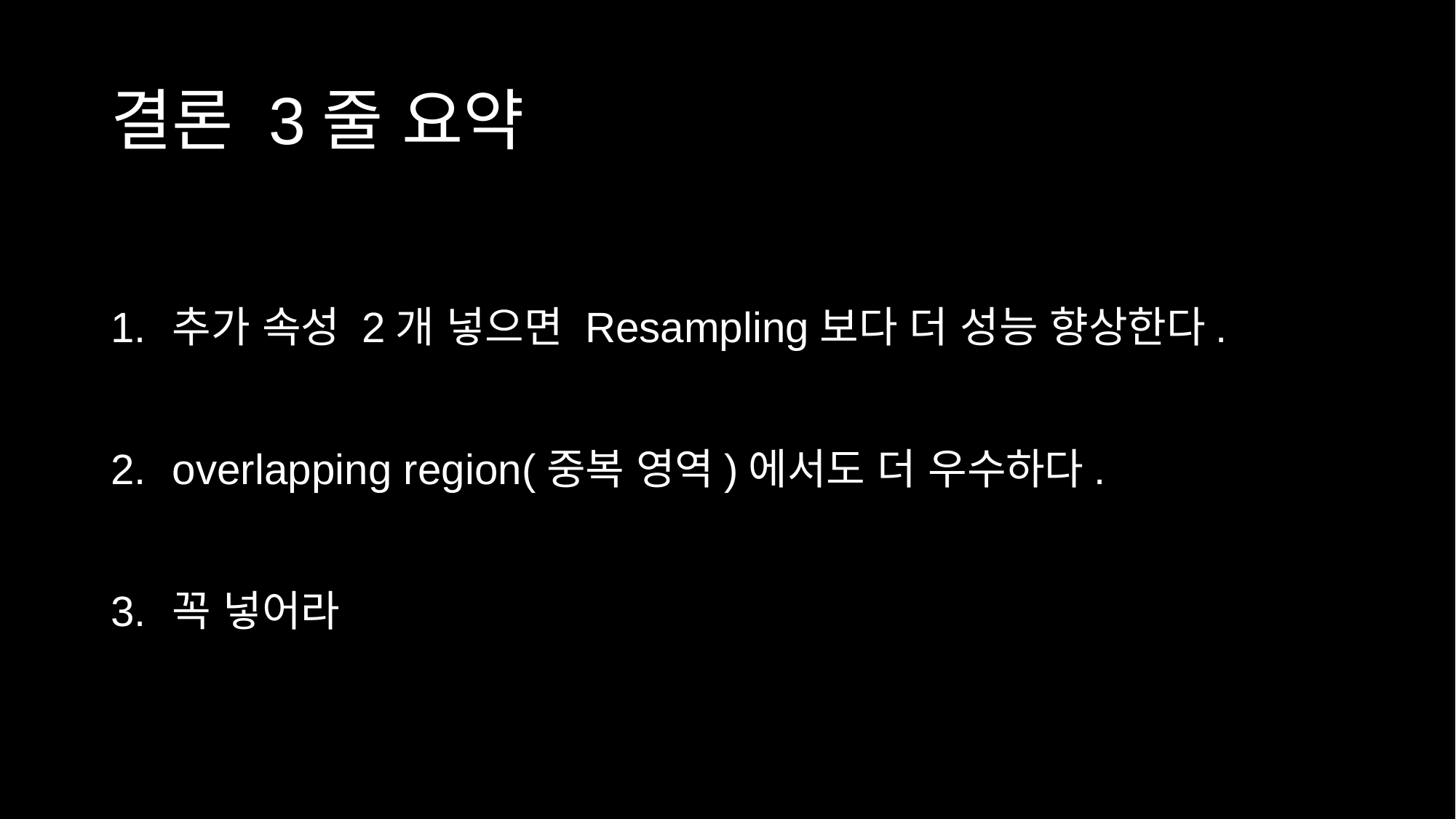

# 결론 3줄 요약
추가 속성 2개 넣으면 Resampling보다 더 성능 향상한다.
overlapping region(중복 영역)에서도 더 우수하다.
꼭 넣어라